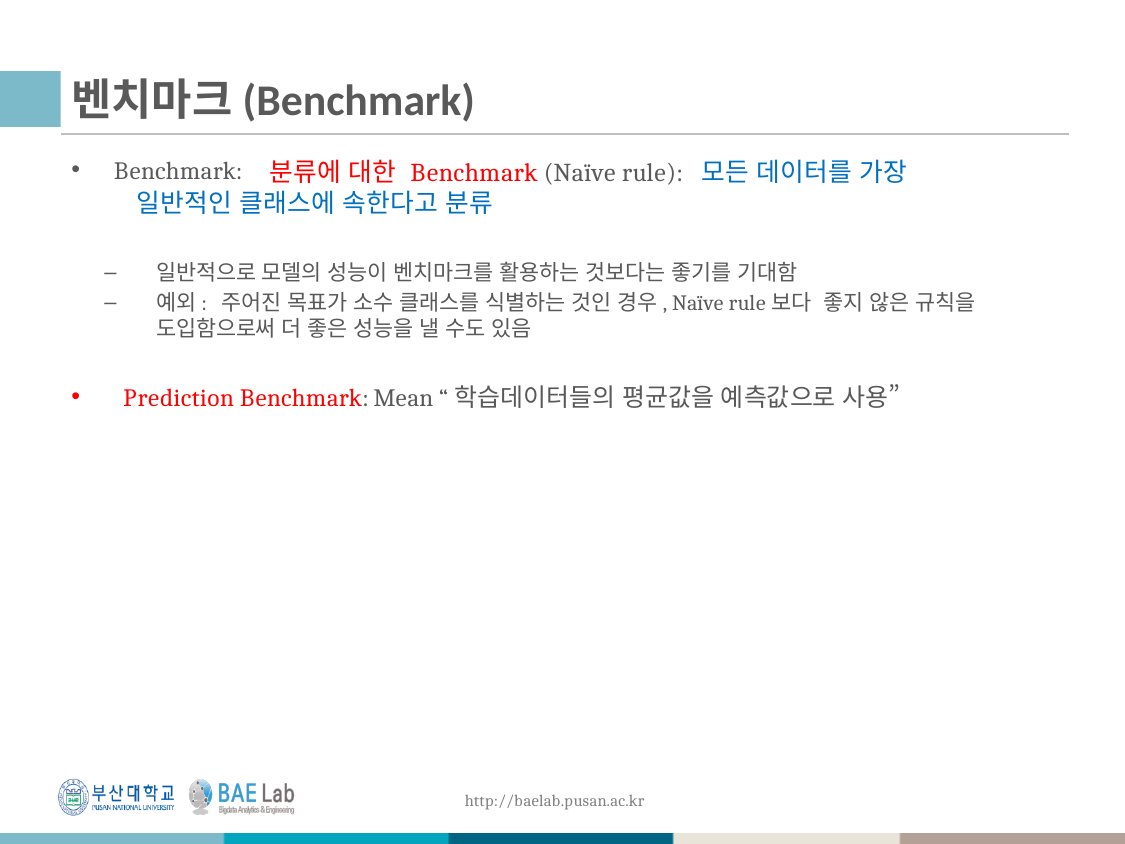

# 벤치마크(Benchmark)
Benchmark:

일반적으로 모델의 성능이 벤치마크를 활용하는 것보다는 좋기를 기대함
예외:  주어진 목표가 소수 클래스를 식별하는 것인 경우, Naïve rule보다  좋지 않은 규칙을 도입함으로써 더 좋은 성능을 낼 수도 있음

Prediction Benchmark: Mean “학습데이터들의 평균값을 예측값으로 사용”
                      분류에 대한 Benchmark (Naïve rule):  모든 데이터를 가장 일반적인 클래스에 속한다고 분류